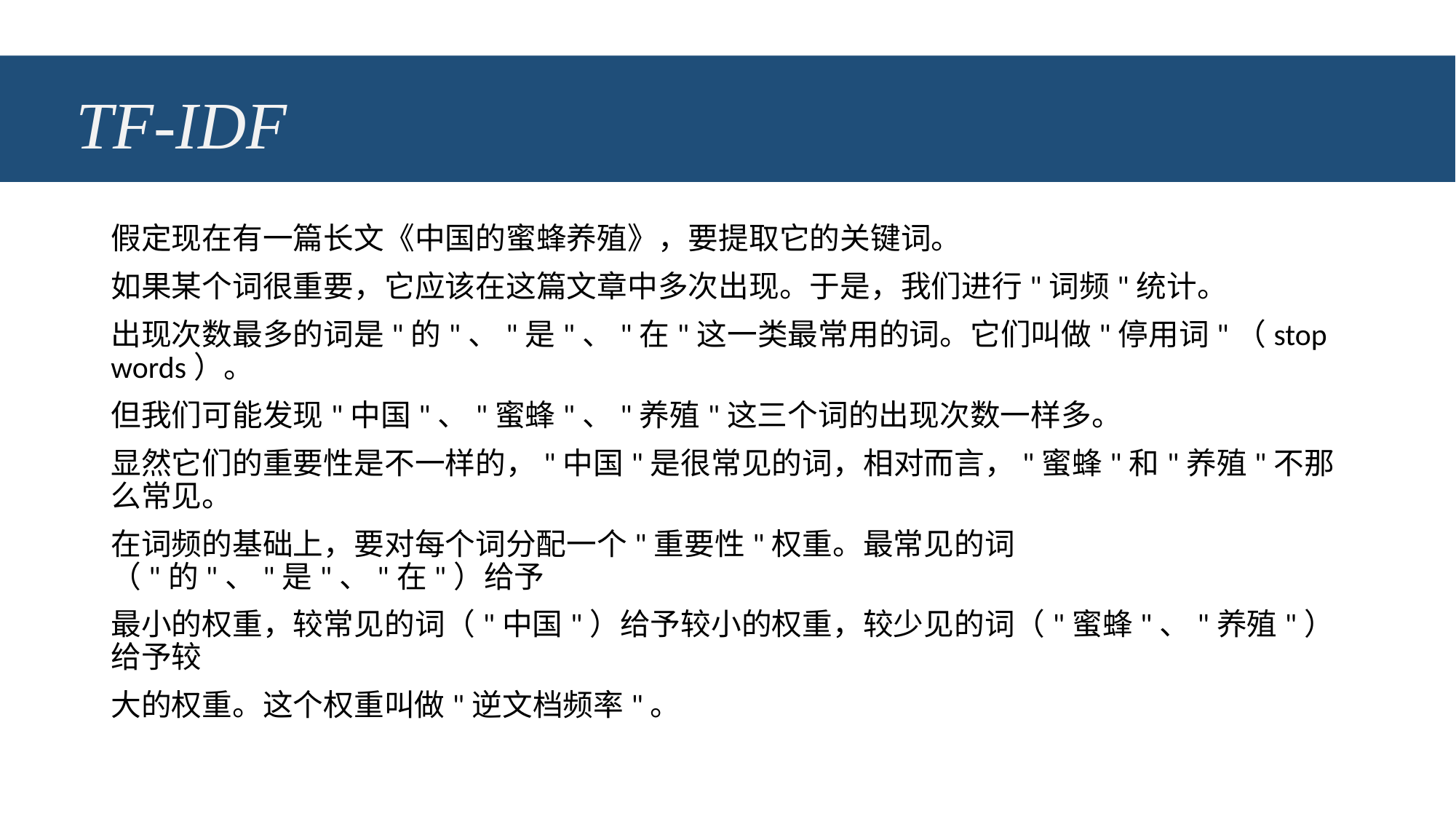

# TF-IDF

假定现在有一篇长文《中国的蜜蜂养殖》，要提取它的关键词。
如果某个词很重要，它应该在这篇文章中多次出现。于是，我们进行"词频"统计。
出现次数最多的词是"的"、"是"、"在"这一类最常用的词。它们叫做"停用词"（stop words）。
但我们可能发现"中国"、"蜜蜂"、"养殖"这三个词的出现次数一样多。
显然它们的重要性是不一样的，"中国"是很常见的词，相对而言，"蜜蜂"和"养殖"不那么常见。
在词频的基础上，要对每个词分配一个"重要性"权重。最常见的词（"的"、"是"、"在"）给予
最小的权重，较常见的词（"中国"）给予较小的权重，较少见的词（"蜜蜂"、"养殖"）给予较
大的权重。这个权重叫做"逆文档频率"。